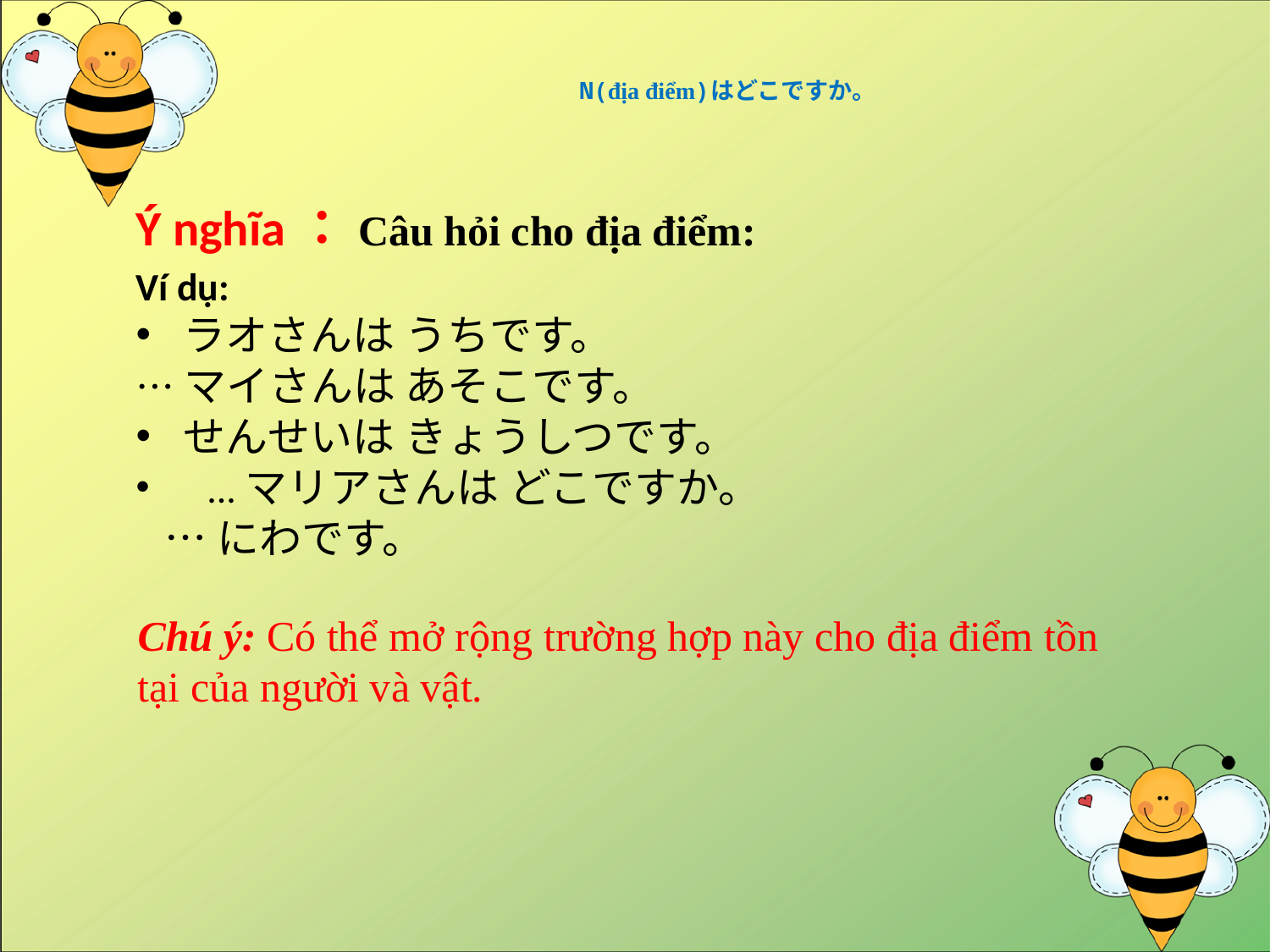

# N(địa điểm)はどこですか。
Ý nghĩa：Câu hỏi cho địa điểm:

Ví dụ:
ラオさんは うちです。
…マイさんは あそこです。
せんせいは きょうしつです。
 ...マリアさんは どこですか。
   …にわです。

Chú ý: Có thể mở rộng trường hợp này cho địa điểm tồn tại của người và vật.